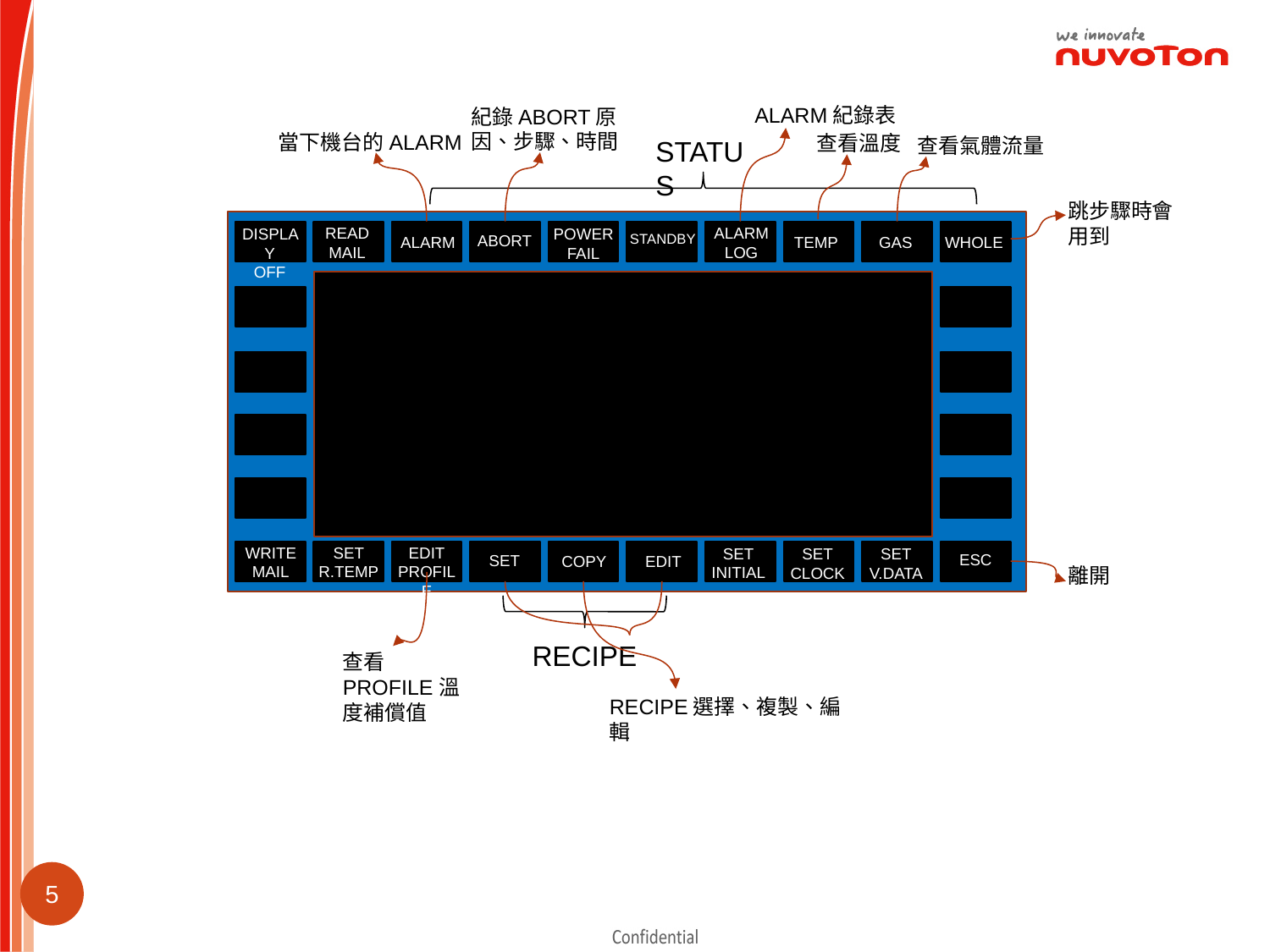

ALARM紀錄表
紀錄ABORT原因、步驟、時間
當下機台的ALARM
查看溫度
查看氣體流量
STATUS
跳步驟時會用到

READ
MAIL
ALARM
LOG
POWER
FAIL
DISPLAY
OFF

STANDBY
ABORT
ALARM
TEMP
GAS
WHOLE

WRITE
MAIL
SET
R.TEMP
EDIT
PROFILE
SET
INITIAL
SET
CLOCK
SET
V.DATA

ESC
SET
COPY
EDIT
離開
RECIPE
查看PROFILE溫度補償值
RECIPE選擇、複製、編輯

5